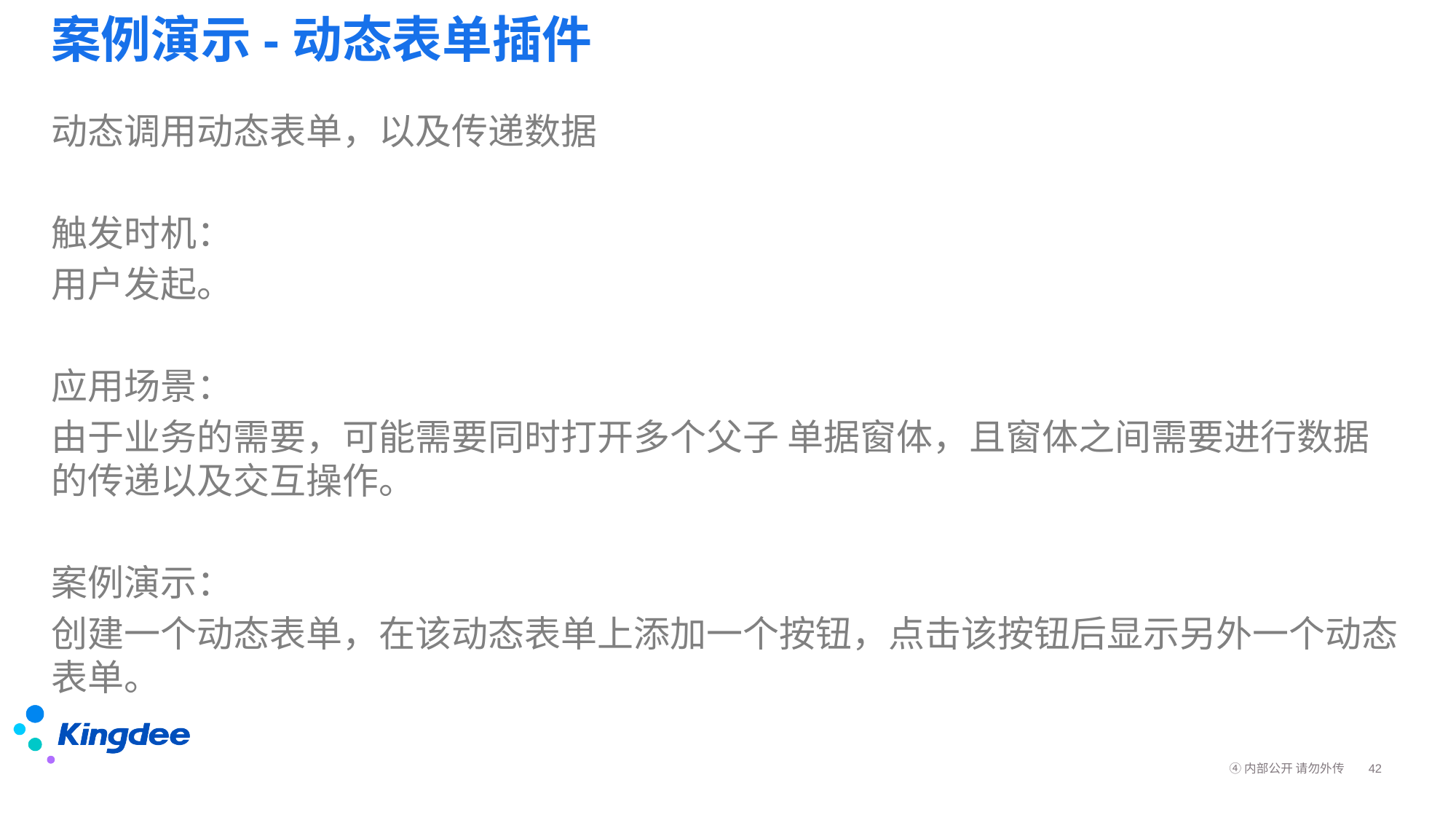

# 案例演示-动态表单插件
动态调用动态表单，以及传递数据

触发时机：
用户发起。

应用场景：
由于业务的需要，可能需要同时打开多个父子 单据窗体，且窗体之间需要进行数据的传递以及交互操作。

案例演示：
创建一个动态表单，在该动态表单上添加一个按钮，点击该按钮后显示另外一个动态表单。